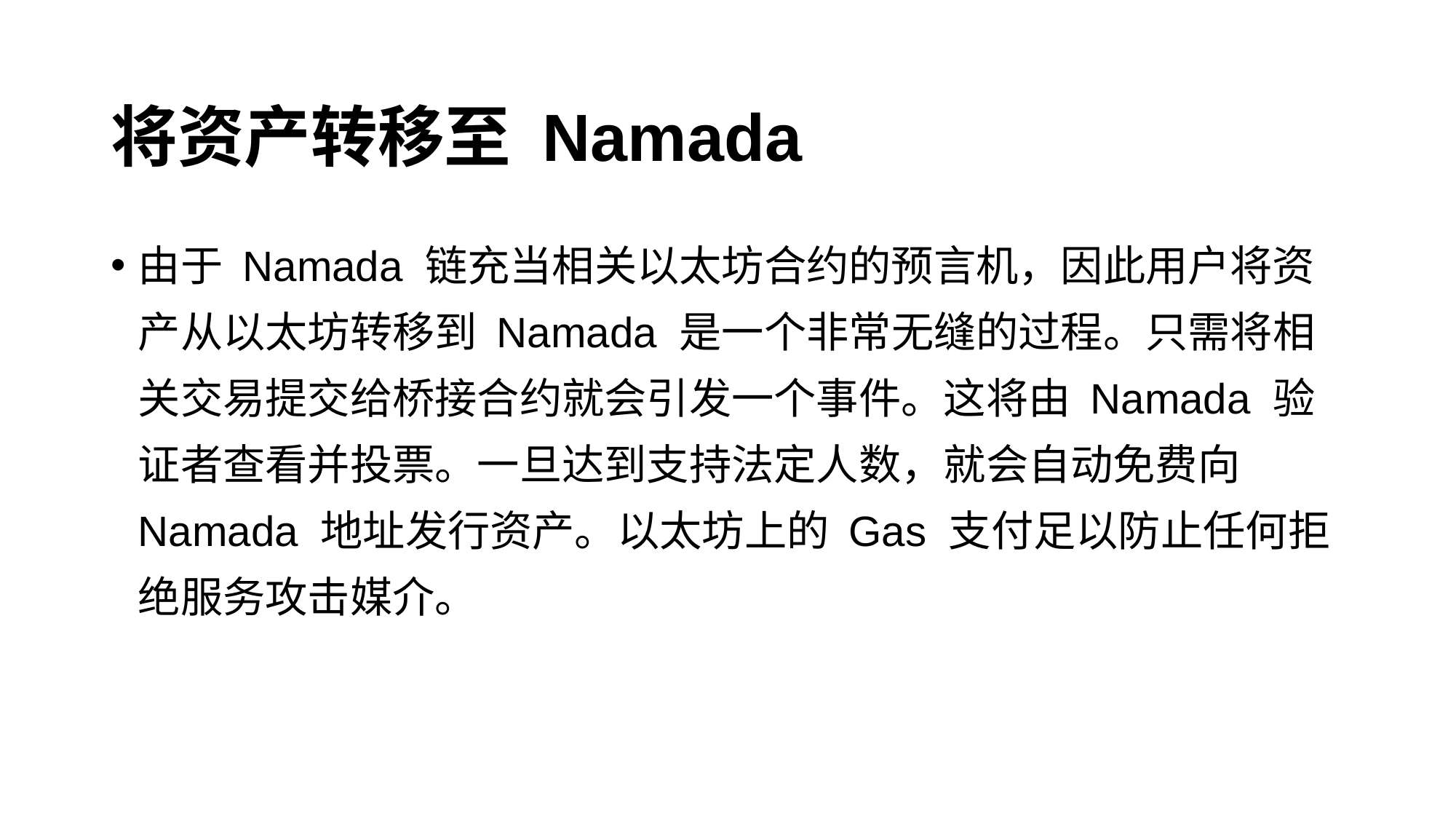

# 将资产转移至 Namada
由于 Namada 链充当相关以太坊合约的预言机，因此用户将资产从以太坊转移到 Namada 是一个非常无缝的过程。只需将相关交易提交给桥接合约就会引发一个事件。这将由 Namada 验证者查看并投票。一旦达到支持法定人数，就会自动免费向 Namada 地址发行资产。以太坊上的 Gas 支付足以防止任何拒绝服务攻击媒介。